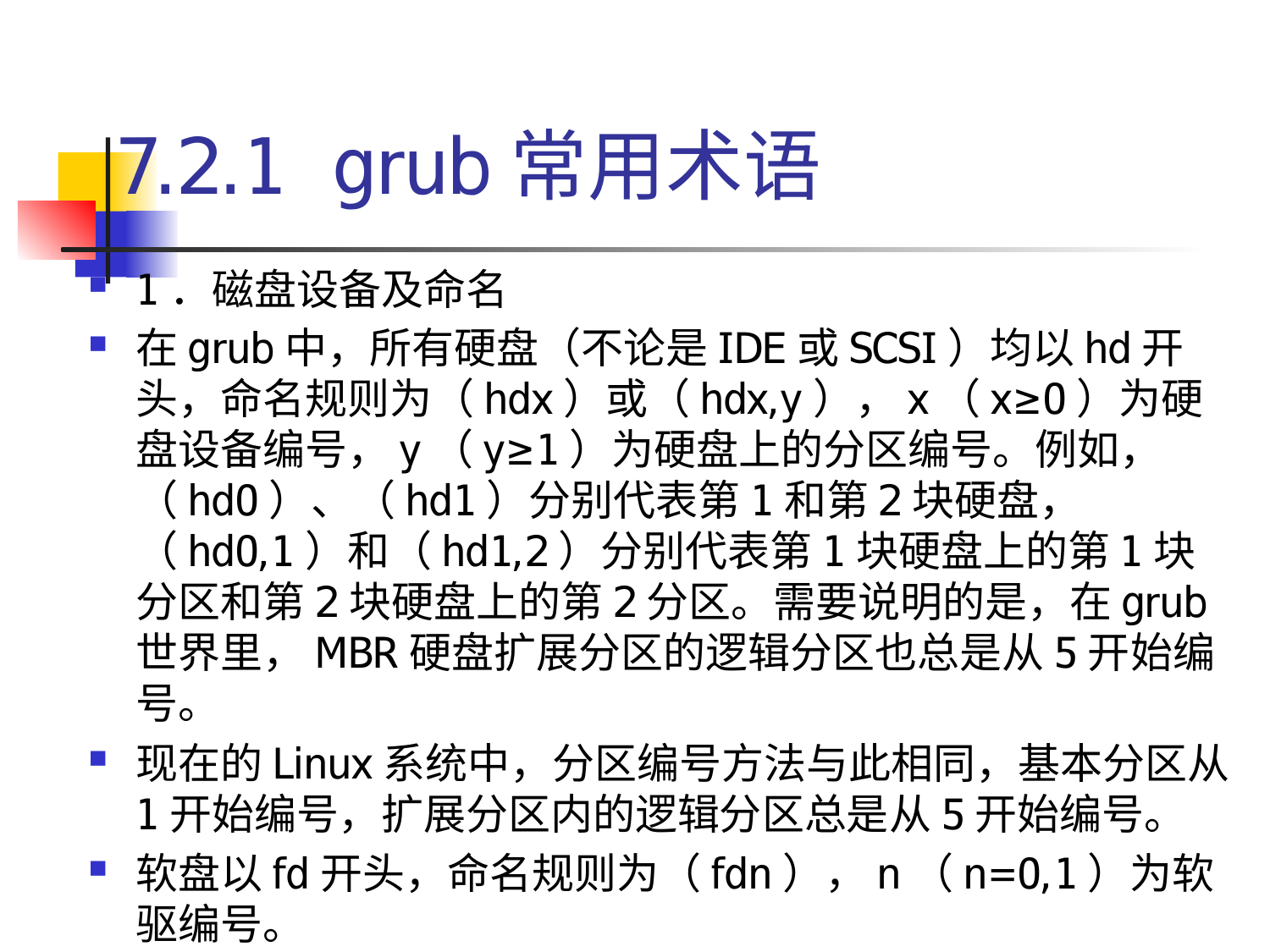

# 7.2.1  grub常用术语
1．磁盘设备及命名
在grub中，所有硬盘（不论是IDE或SCSI）均以hd开头，命名规则为（hdx）或（hdx,y），x（x≥0）为硬盘设备编号，y（y≥1）为硬盘上的分区编号。例如，（hd0）、（hd1）分别代表第1和第2块硬盘，（hd0,1）和（hd1,2）分别代表第1块硬盘上的第1块分区和第2块硬盘上的第2分区。需要说明的是，在grub世界里，MBR硬盘扩展分区的逻辑分区也总是从5开始编号。
现在的Linux系统中，分区编号方法与此相同，基本分区从1开始编号，扩展分区内的逻辑分区总是从5开始编号。
软盘以fd开头，命名规则为（fdn），n（n=0,1）为软驱编号。